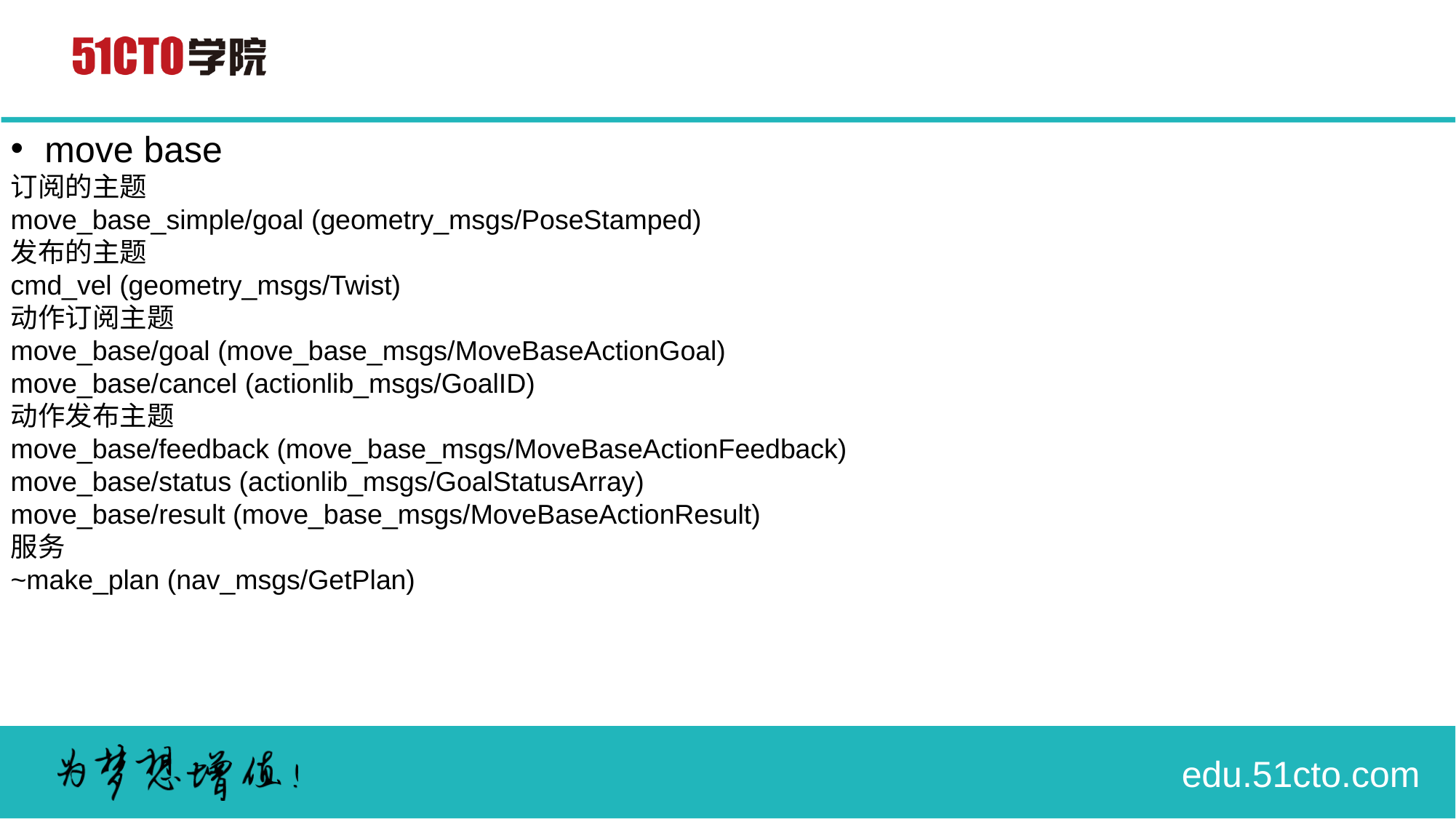

move base
订阅的主题
move_base_simple/goal (geometry_msgs/PoseStamped)
发布的主题
cmd_vel (geometry_msgs/Twist)
动作订阅主题
move_base/goal (move_base_msgs/MoveBaseActionGoal)
move_base/cancel (actionlib_msgs/GoalID)
动作发布主题
move_base/feedback (move_base_msgs/MoveBaseActionFeedback)
move_base/status (actionlib_msgs/GoalStatusArray)
move_base/result (move_base_msgs/MoveBaseActionResult)
服务
~make_plan (nav_msgs/GetPlan)